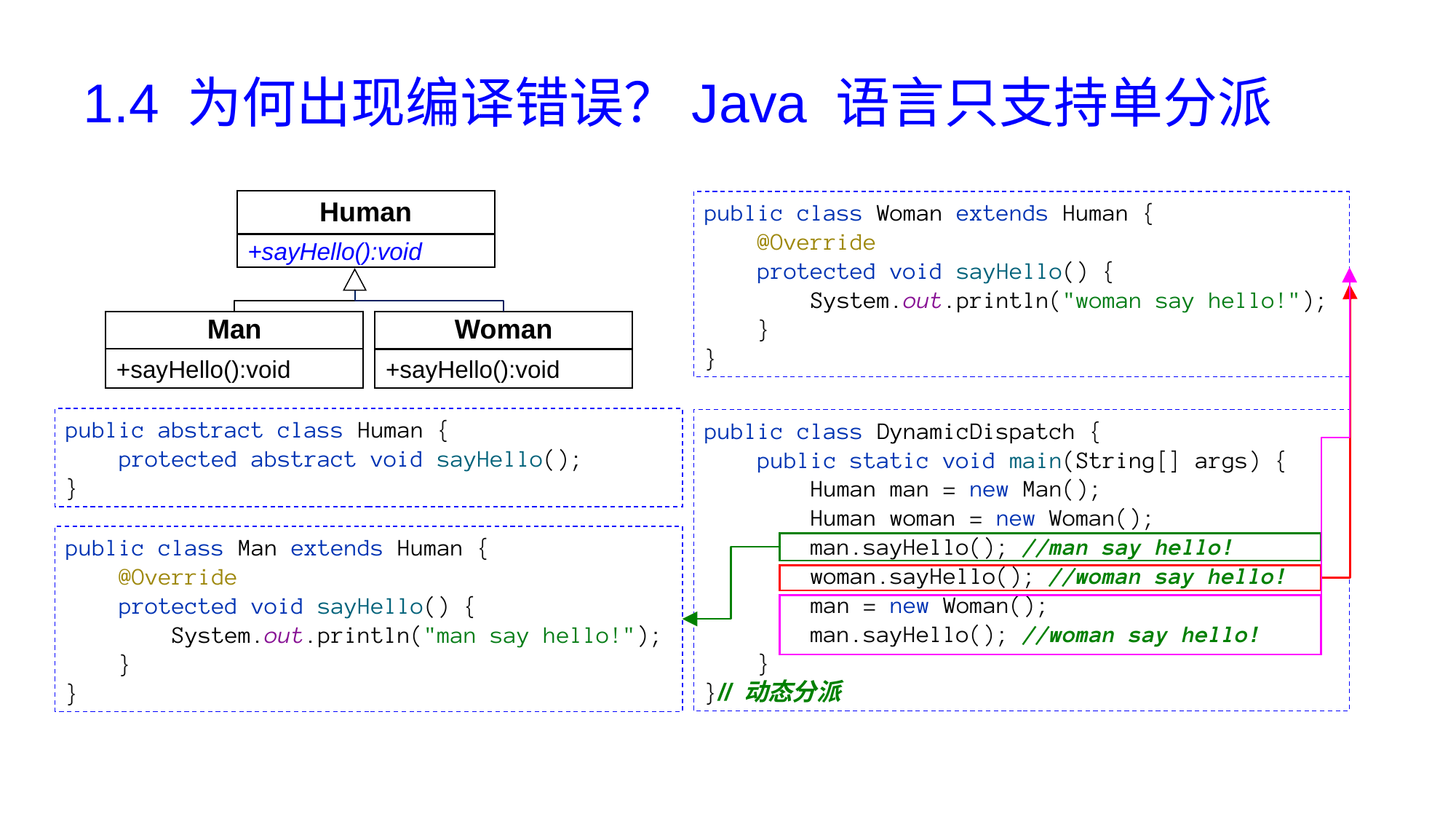

# 1.4 为何出现编译错误？Java 语言只支持单分派
public class Woman extends Human {
    @Override
    protected void sayHello() {
        System.out.println("woman say hello!");
    }
}
Human
+sayHello():void

Man
+sayHello():void
Woman
+sayHello():void
public class DynamicDispatch {
    public static void main(String[] args) {
        Human man = new Man();
        Human woman = new Woman();
        man.sayHello(); //man say hello!
        woman.sayHello(); //woman say hello!
        man = new Woman();
        man.sayHello(); //woman say hello!
    }
}// 动态分派
public abstract class Human {
    protected abstract void sayHello();
}
public class Man extends Human {
    @Override
    protected void sayHello() {
        System.out.println("man say hello!");
    }
}

26